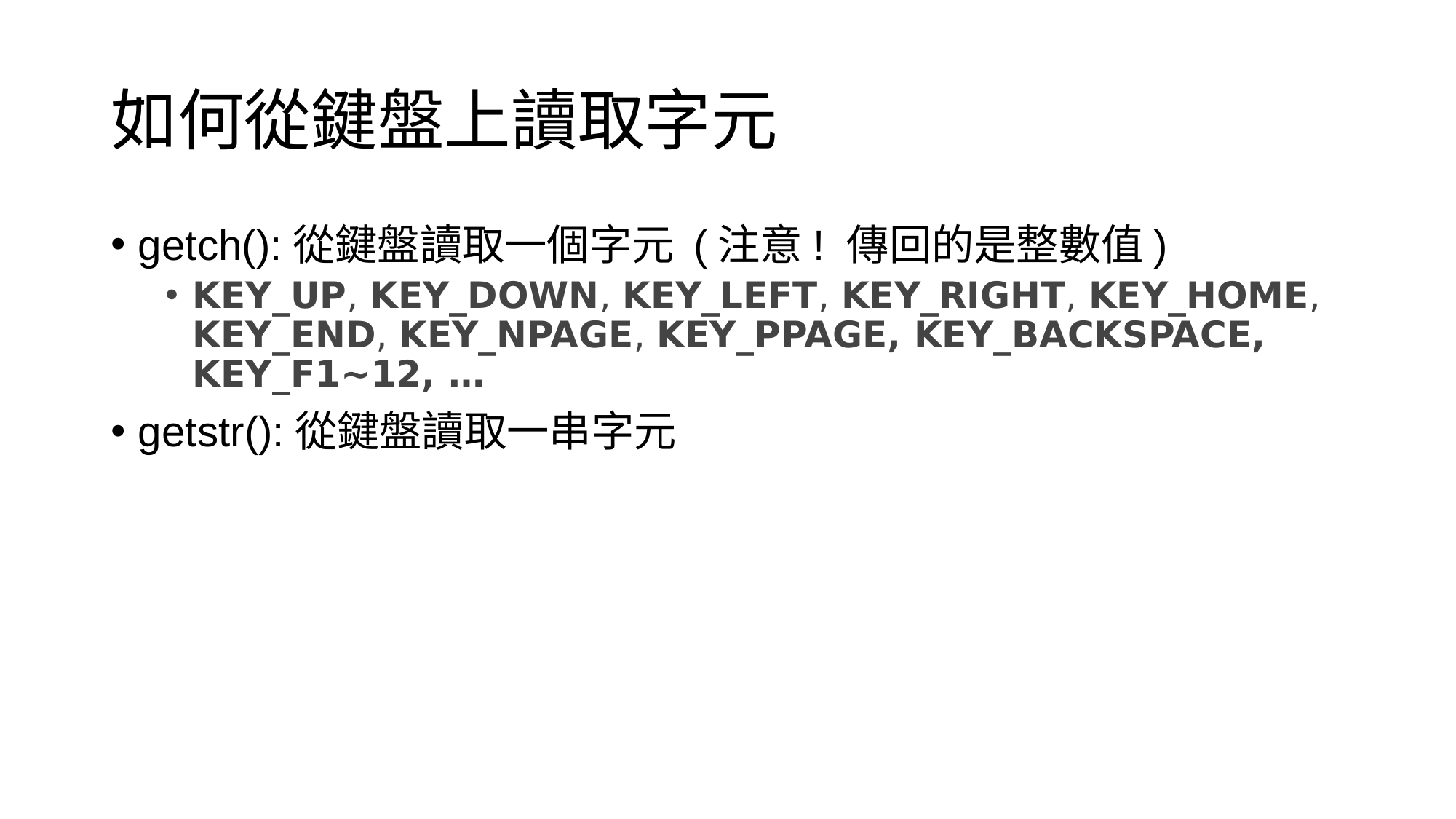

# 如何從鍵盤上讀取字元
getch():從鍵盤讀取一個字元 (注意! 傳回的是整數值)
KEY_UP, KEY_DOWN, KEY_LEFT, KEY_RIGHT, KEY_HOME, KEY_END, KEY_NPAGE, KEY_PPAGE, KEY_BACKSPACE, KEY_F1~12, …
getstr():從鍵盤讀取一串字元